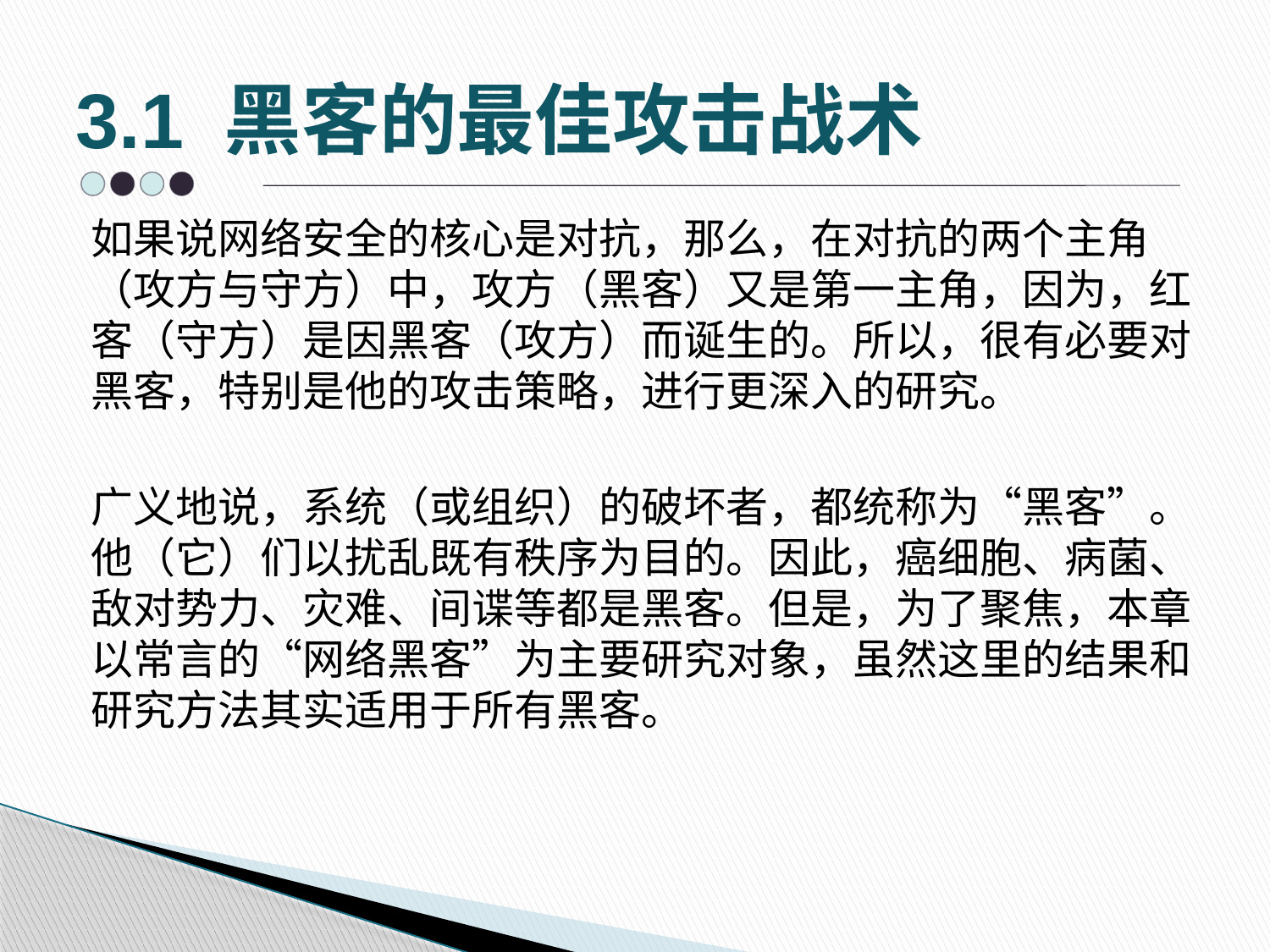

# 3.1 黑客的最佳攻击战术

如果说网络安全的核心是对抗，那么，在对抗的两个主角（攻方与守方）中，攻方（黑客）又是第一主角，因为，红客（守方）是因黑客（攻方）而诞生的。所以，很有必要对黑客，特别是他的攻击策略，进行更深入的研究。

广义地说，系统（或组织）的破坏者，都统称为“黑客”。他（它）们以扰乱既有秩序为目的。因此，癌细胞、病菌、敌对势力、灾难、间谍等都是黑客。但是，为了聚焦，本章以常言的“网络黑客”为主要研究对象，虽然这里的结果和研究方法其实适用于所有黑客。